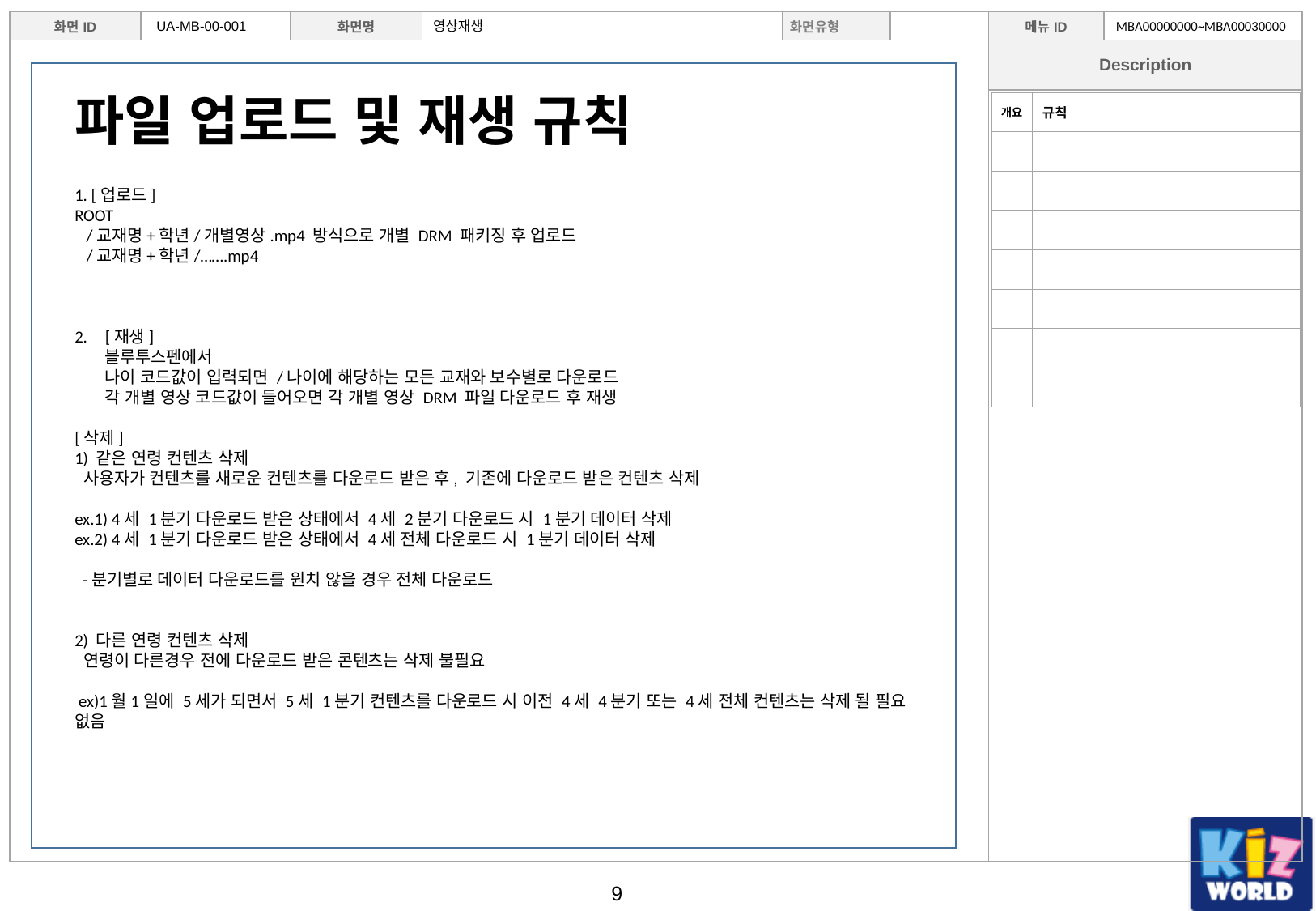

MBA00000000~MBA00030000
UA-MB-00-001
영상재생

파일 업로드 및 재생 규칙
| 개요 | 규칙 |
| --- | --- |
|  |  |
|  |  |
|  |  |
|  |  |
|  |  |
|  |  |
|  |  |
1. [업로드]
ROOT
   /교재명+학년/개별영상.mp4 방식으로 개별 DRM 패키징 후 업로드
   /교재명+학년/…….mp4

[재생]
블루투스펜에서
나이 코드값이 입력되면 /나이에 해당하는 모든 교재와 보수별로 다운로드
각 개별 영상 코드값이 들어오면 각 개별 영상 DRM 파일 다운로드 후 재생

[삭제]
1) 같은 연령 컨텐츠 삭제
 사용자가 컨텐츠를 새로운 컨텐츠를 다운로드 받은 후, 기존에 다운로드 받은 컨텐츠 삭제

ex.1) 4세 1분기 다운로드 받은 상태에서 4세 2분기 다운로드 시 1분기 데이터 삭제
ex.2) 4세 1분기 다운로드 받은 상태에서 4세 전체 다운로드 시 1분기 데이터 삭제

  -분기별로 데이터 다운로드를 원치 않을 경우 전체 다운로드

2) 다른 연령 컨텐츠 삭제
 연령이 다른경우 전에 다운로드 받은 콘텐츠는 삭제 불필요

 ex)1월1일에 5세가 되면서 5세 1분기 컨텐츠를 다운로드 시 이전 4세 4분기 또는 4세 전체 컨텐츠는 삭제 될 필요 없음